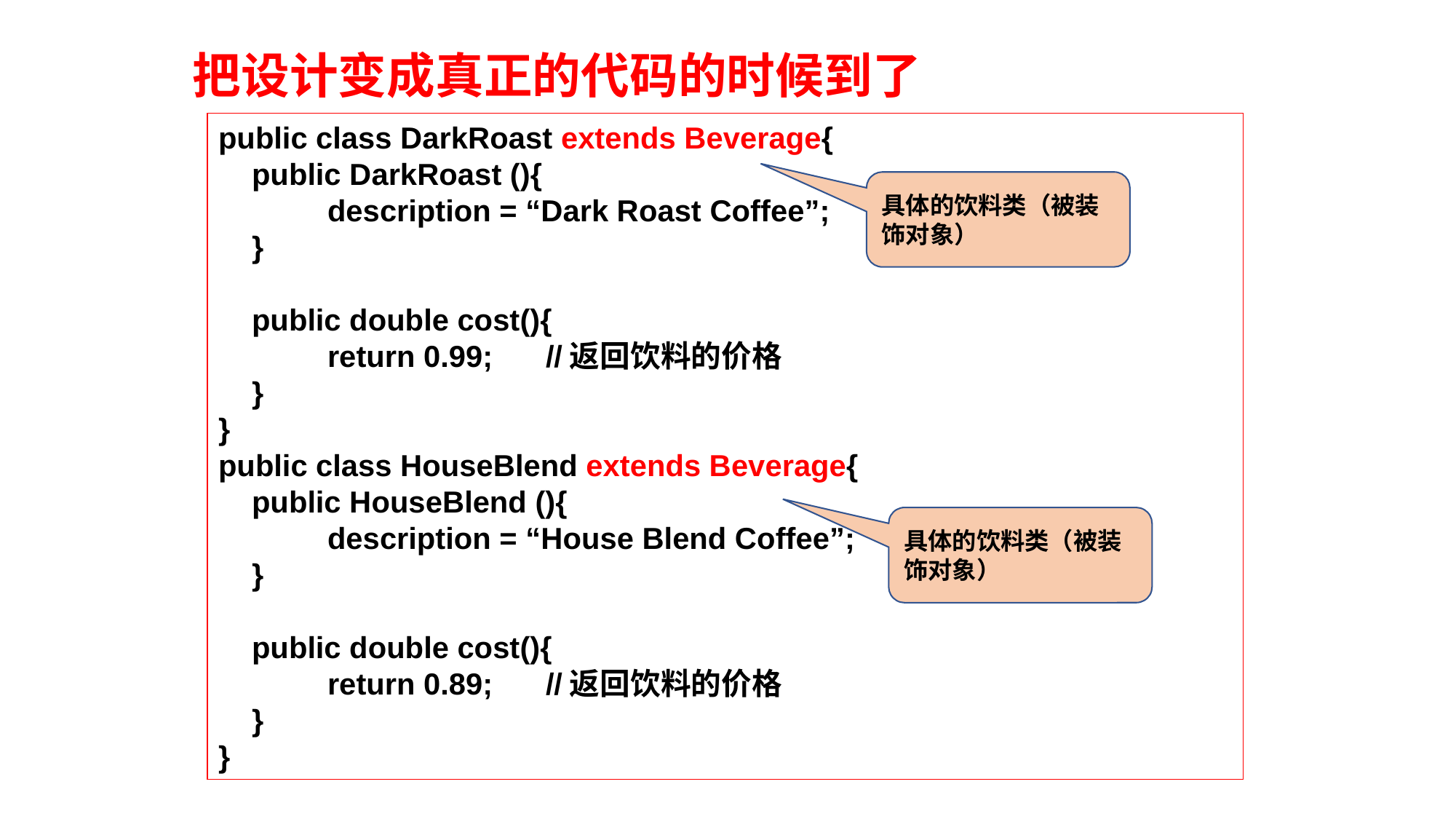

把设计变成真正的代码的时候到了
public class DarkRoast extends Beverage{
    public DarkRoast (){
    	description = “Dark Roast Coffee”;
    }

    public double cost(){
	return 0.99; 	//返回饮料的价格
    }
}
public class HouseBlend extends Beverage{
    public HouseBlend (){
    	description = “House Blend Coffee”;
    }

    public double cost(){
	return 0.89; 	//返回饮料的价格
    }
}
具体的饮料类（被装饰对象）
具体的饮料类（被装饰对象）
181